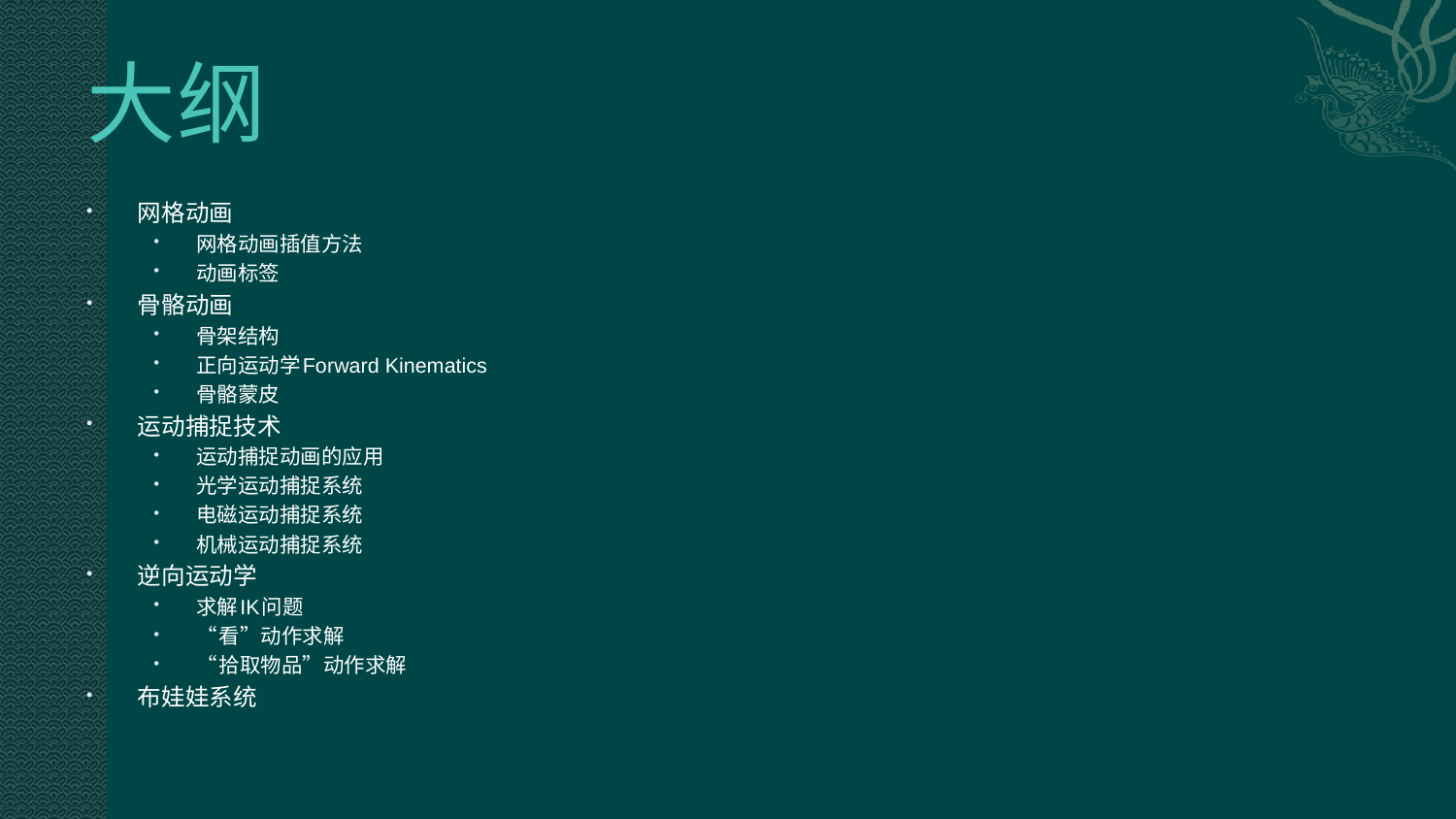

# 大纲
网格动画
网格动画插值方法
动画标签
骨骼动画
骨架结构
正向运动学Forward Kinematics
骨骼蒙皮
运动捕捉技术
运动捕捉动画的应用
光学运动捕捉系统
电磁运动捕捉系统
机械运动捕捉系统
逆向运动学
求解IK问题
“看”动作求解
“拾取物品”动作求解
布娃娃系统